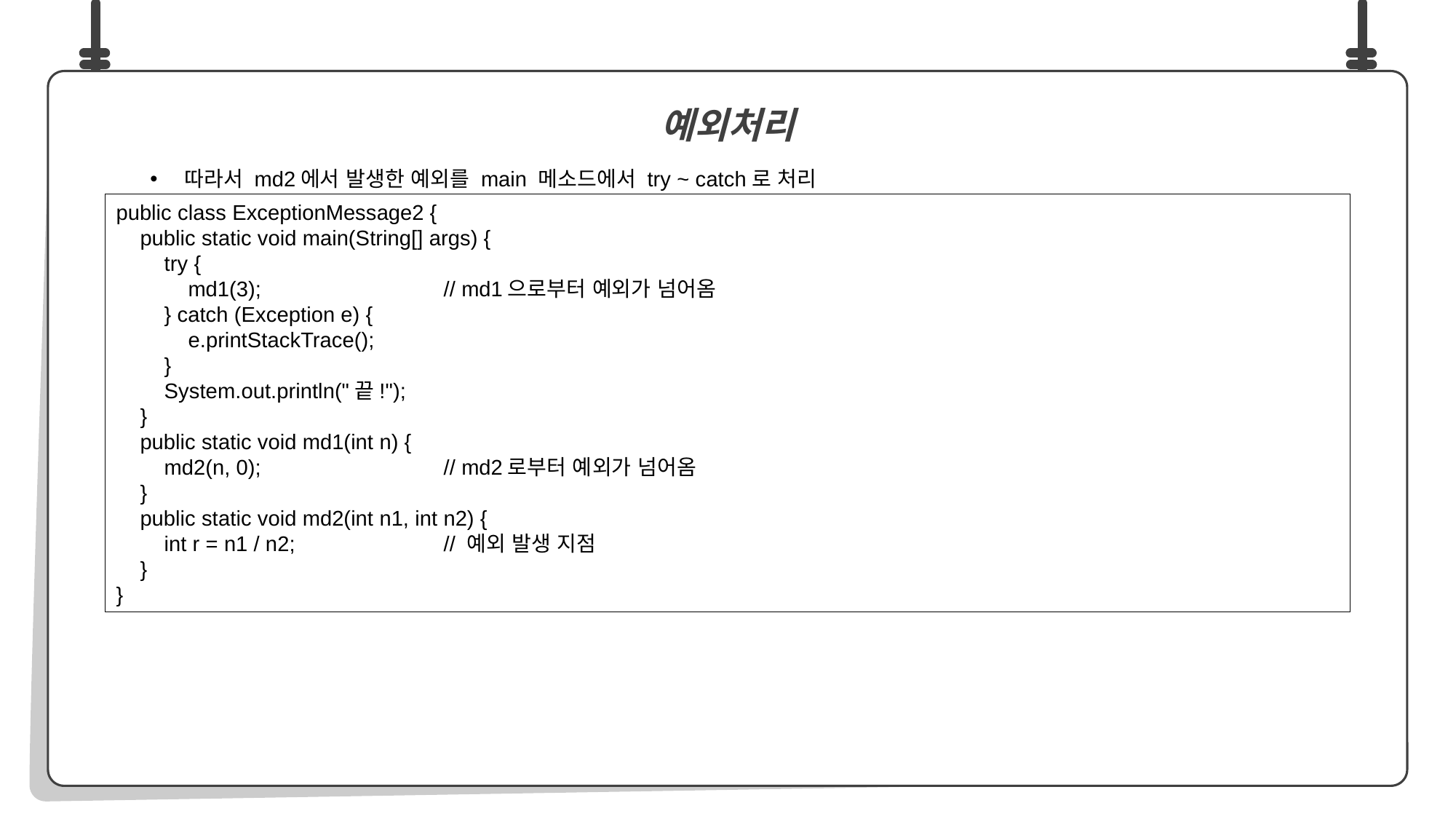

따라서 md2에서 발생한 예외를 main 메소드에서 try ~ catch로 처리

예외처리

public class ExceptionMessage2 {
    public static void main(String[] args) {
        try {
            md1(3);		// md1으로부터 예외가 넘어옴
        } catch (Exception e) {
            e.printStackTrace();
        }
        System.out.println("끝!");
    }
    public static void md1(int n) {
        md2(n, 0);		// md2로부터 예외가 넘어옴
    }
    public static void md2(int n1, int n2) {
        int r = n1 / n2;		// 예외 발생 지점
    }
}